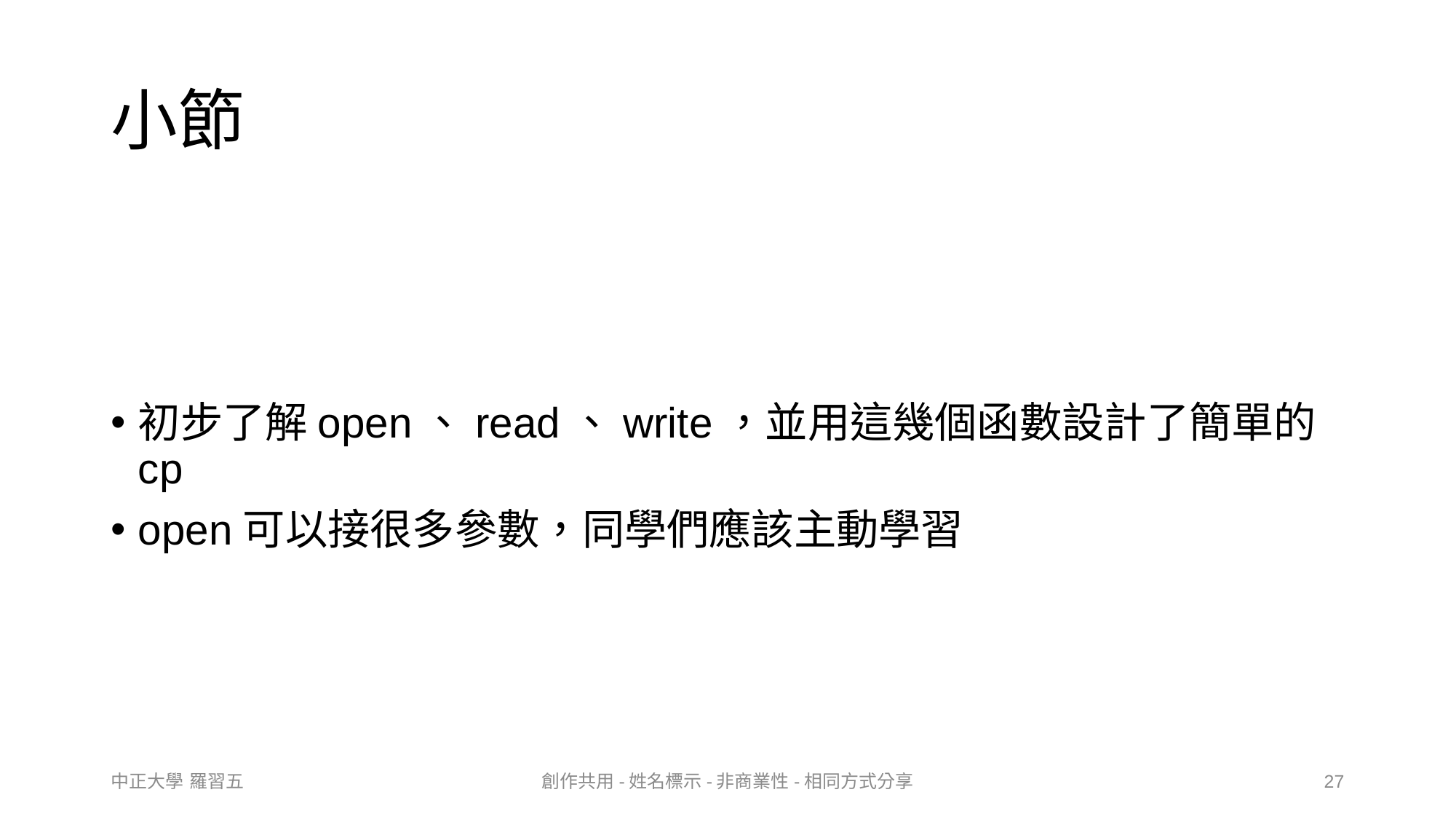

# 小節
初步了解open、read、write，並用這幾個函數設計了簡單的cp
open可以接很多參數，同學們應該主動學習
中正大學 羅習五
創作共用-姓名標示-非商業性-相同方式分享
27